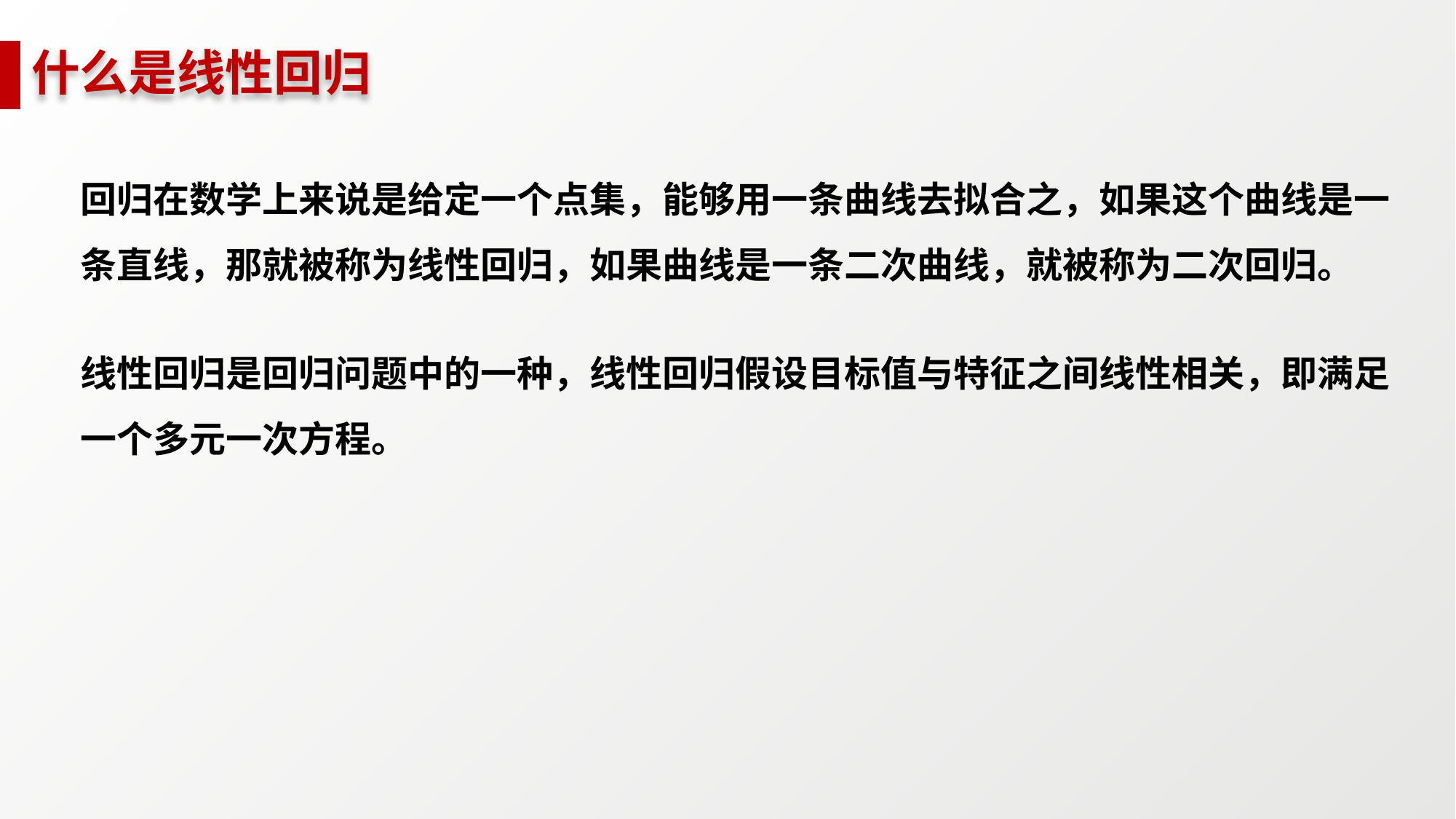

# 什么是线性回归
回归在数学上来说是给定一个点集，能够用一条曲线去拟合之，如果这个曲线是一条直线，那就被称为线性回归，如果曲线是一条二次曲线，就被称为二次回归。
线性回归是回归问题中的一种，线性回归假设目标值与特征之间线性相关，即满足一个多元一次方程。